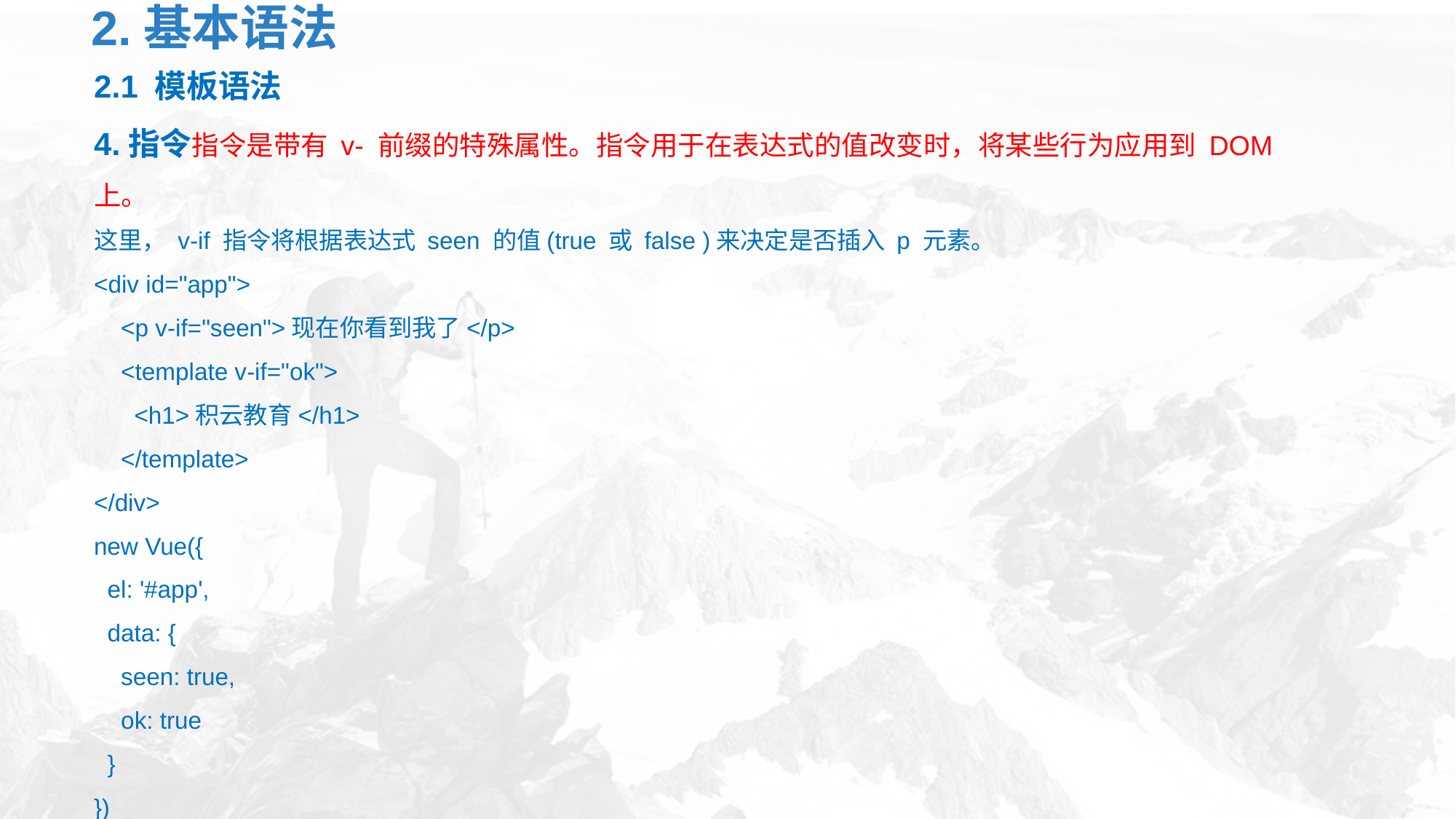

# 2.基本语法
2.1 模板语法
4.指令指令是带有 v- 前缀的特殊属性。指令用于在表达式的值改变时，将某些行为应用到 DOM 上。
这里， v-if 指令将根据表达式 seen 的值(true 或 false )来决定是否插入 p 元素。
<div id="app">
    <p v-if="seen">现在你看到我了</p>
    <template v-if="ok">
      <h1>积云教育</h1>
    </template>
</div>
new Vue({
  el: '#app',
  data: {
    seen: true,
    ok: true
  }
})